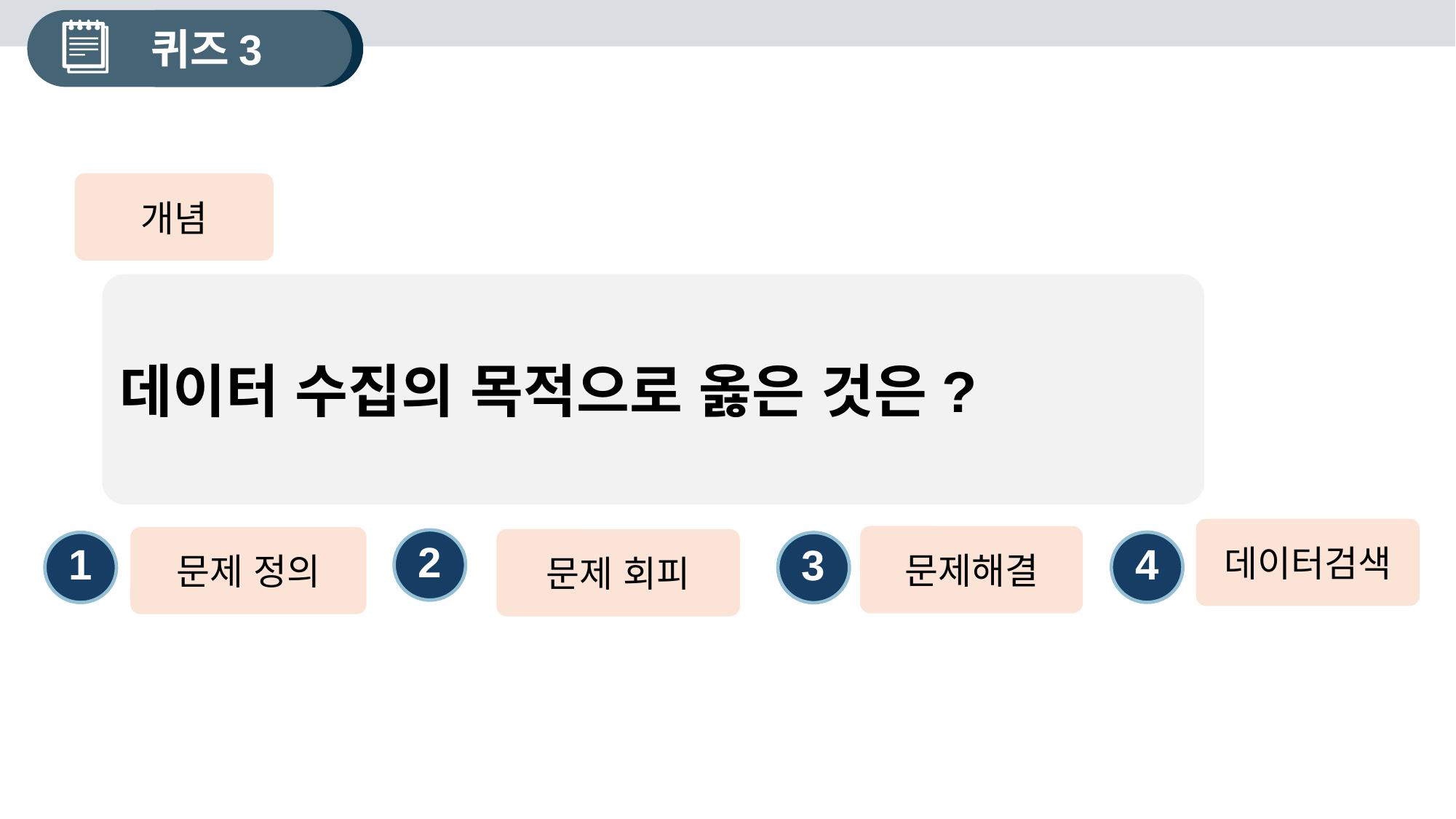

퀴즈3

개념
데이터 수집의 목적으로 옳은 것은?
데이터검색
문제해결
문제 정의
문제 회피
2
4
1
3